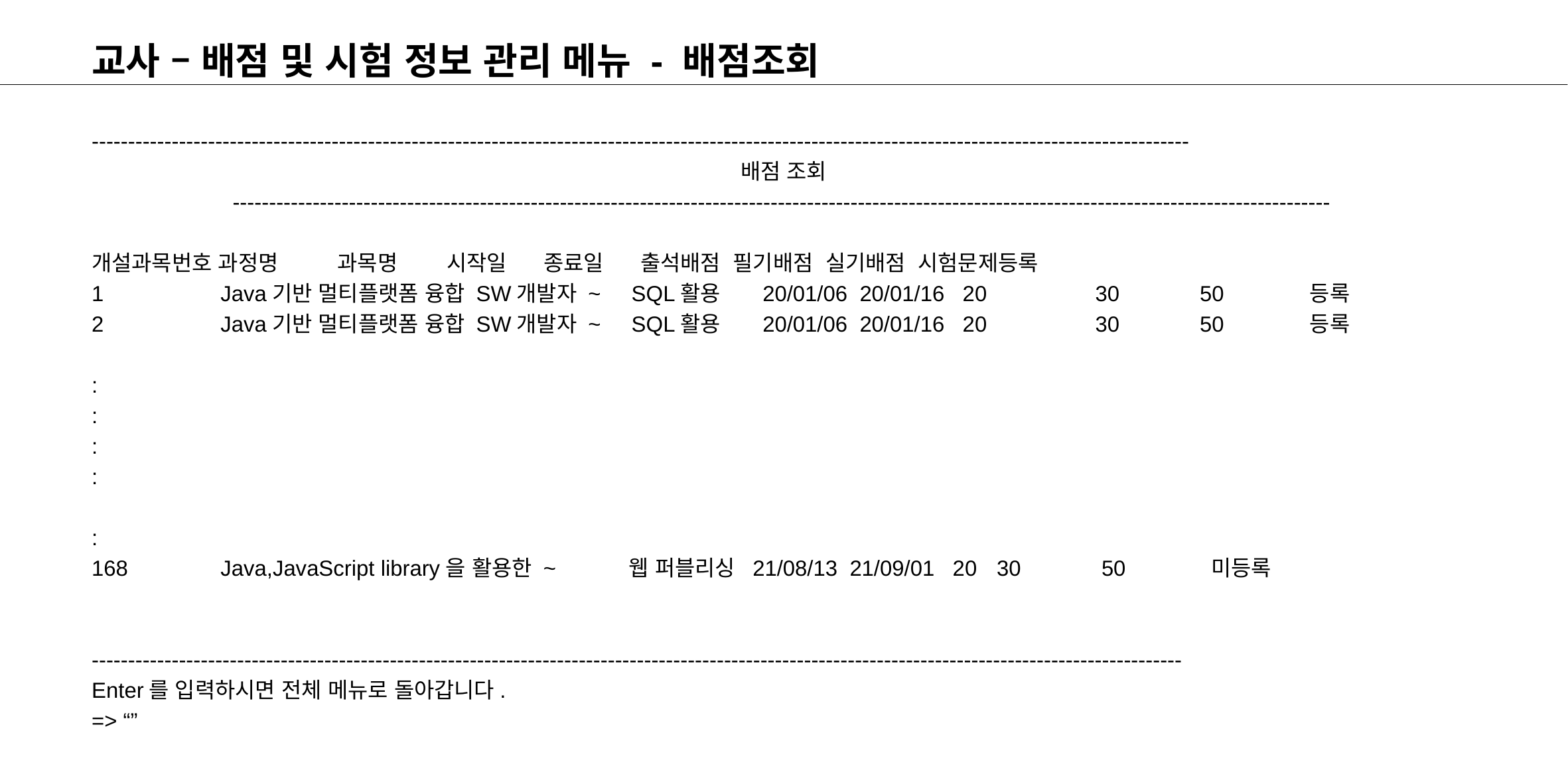

# 교사 – 배점 및 시험 정보 관리 메뉴 - 배점조회
-------------------------------------------------------------------------------------------------------------------------------------------------------
배점 조회
-------------------------------------------------------------------------------------------------------------------------------------------------------

개설과목번호 과정명			        과목명        시작일      종료일      출석배점  필기배점  실기배점  시험문제등록
1	     Java기반 멀티플랫폼 융합 SW개발자 ~     SQL활용      20/01/06  20/01/16   20	   30	    50 	     등록
2	     Java기반 멀티플랫폼 융합 SW개발자 ~     SQL활용      20/01/06  20/01/16   20	   30	    50 	     등록

:
:
:
:

:
168	     Java,JavaScript library을 활용한 ~           웹 퍼블리싱  21/08/13  21/09/01   20	   30	    50 	     미등록

------------------------------------------------------------------------------------------------------------------------------------------------------
Enter를 입력하시면 전체 메뉴로 돌아갑니다.
=> “”